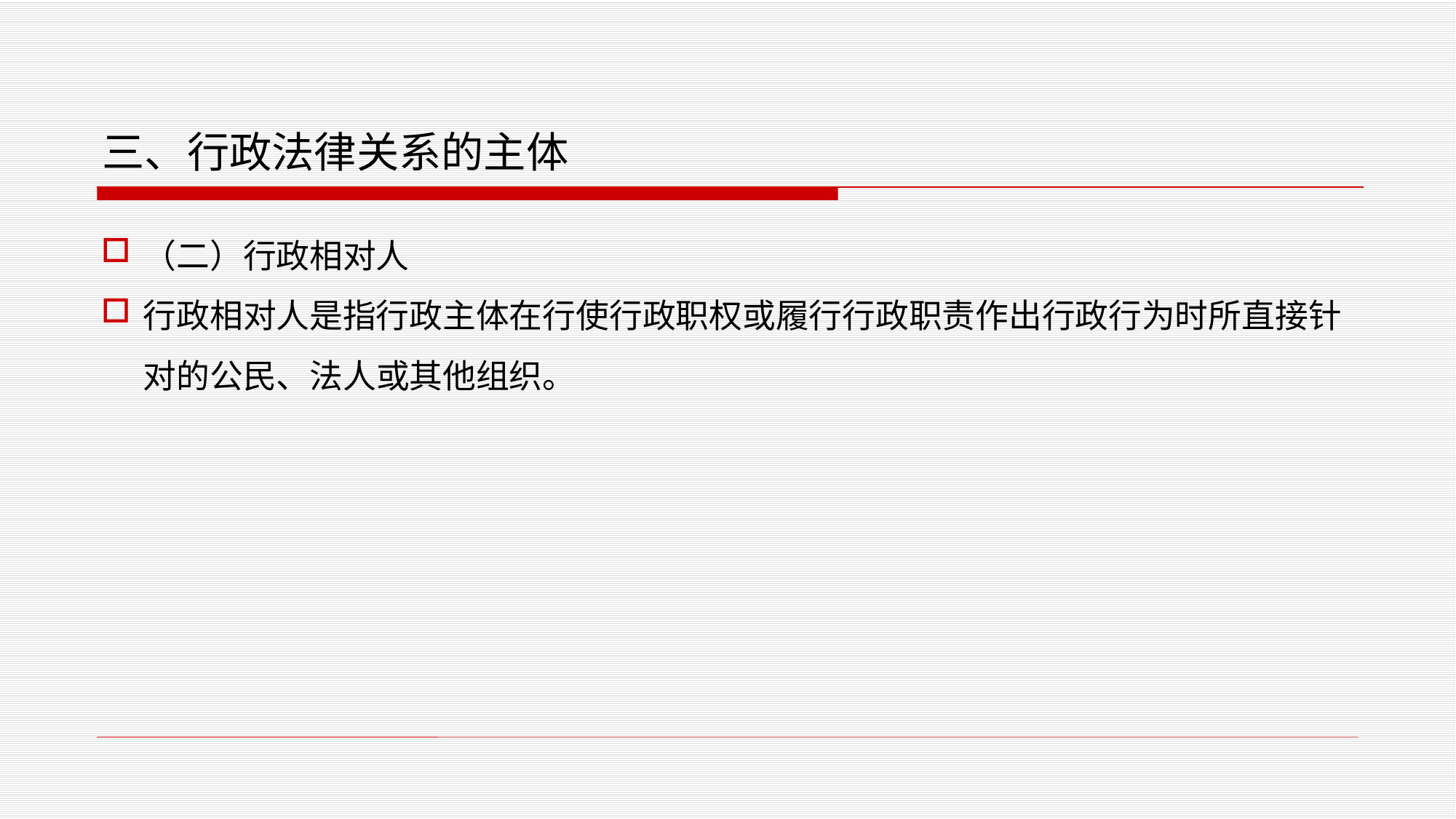

# 三、行政法律关系的主体
（二）行政相对人
行政相对人是指行政主体在行使行政职权或履行行政职责作出行政行为时所直接针对的公民、法人或其他组织。